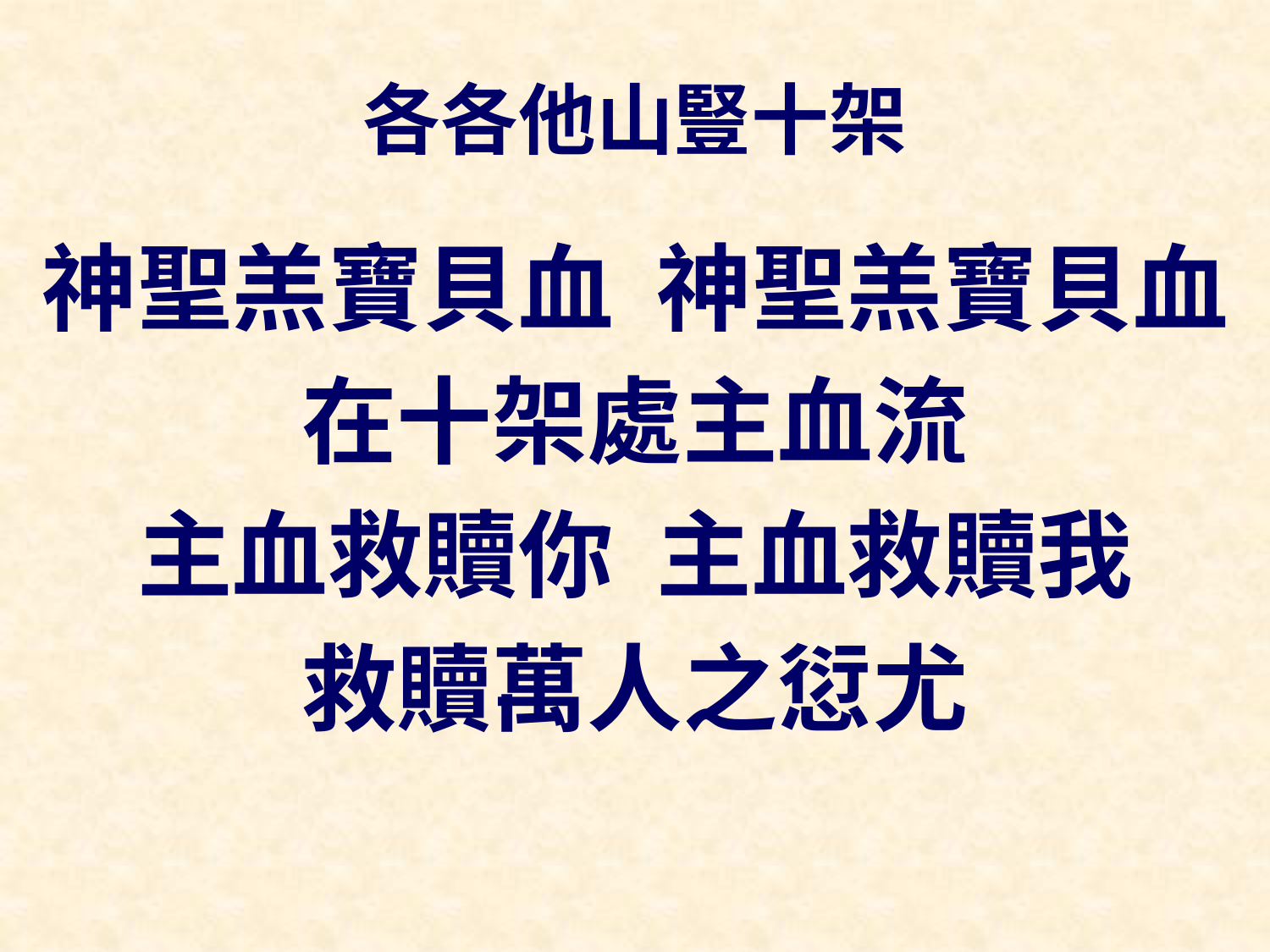

# 各各他山豎十架
神聖羔寶貝血  神聖羔寶貝血
在十架處主血流
主血救贖你  主血救贖我
救贖萬人之愆尤